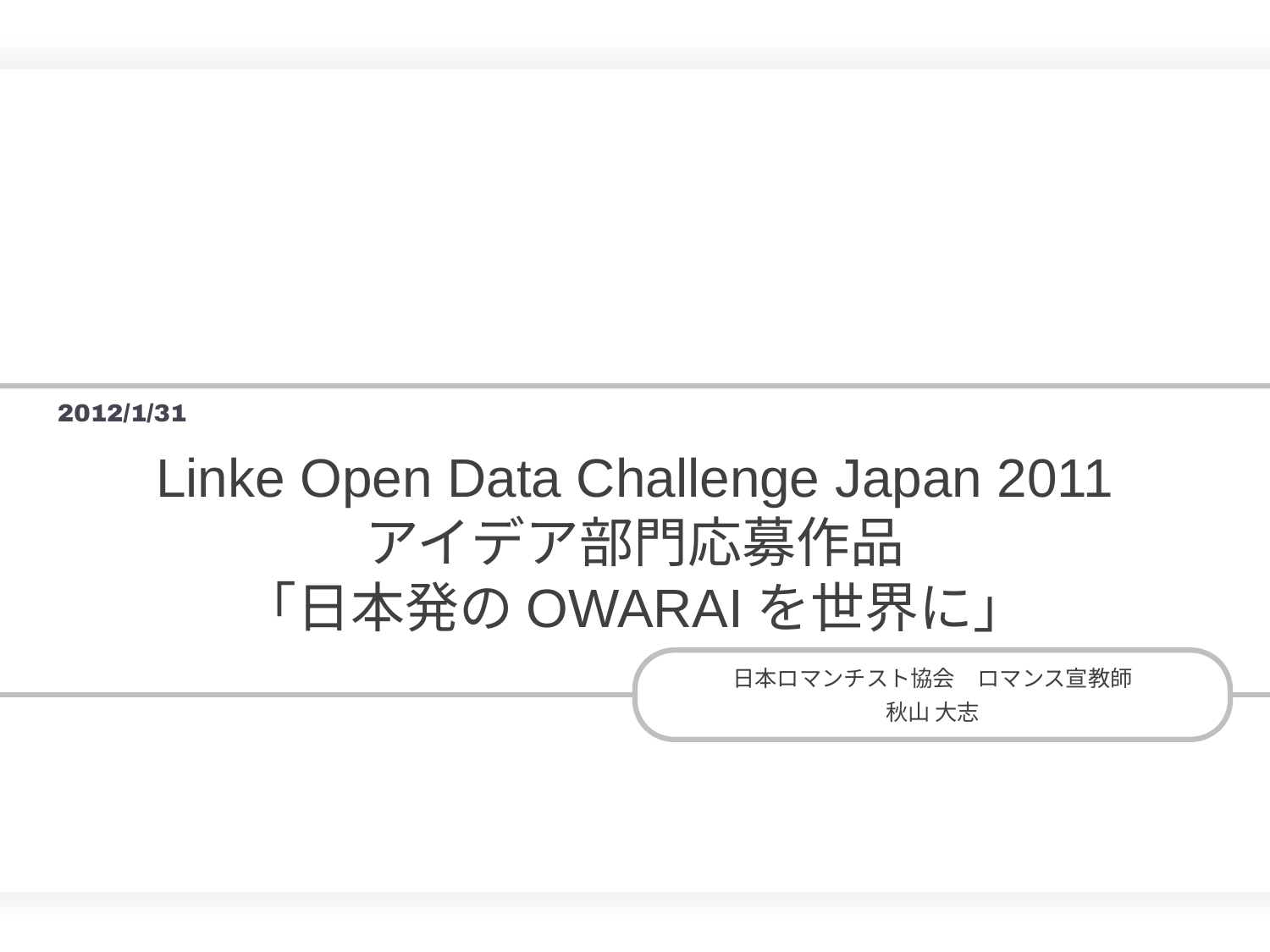

2012/1/31
# Linke Open Data Challenge Japan 2011 アイデア部門応募作品 「日本発のOWARAIを世界に」
日本ロマンチスト協会　ロマンス宣教師
秋山 大志